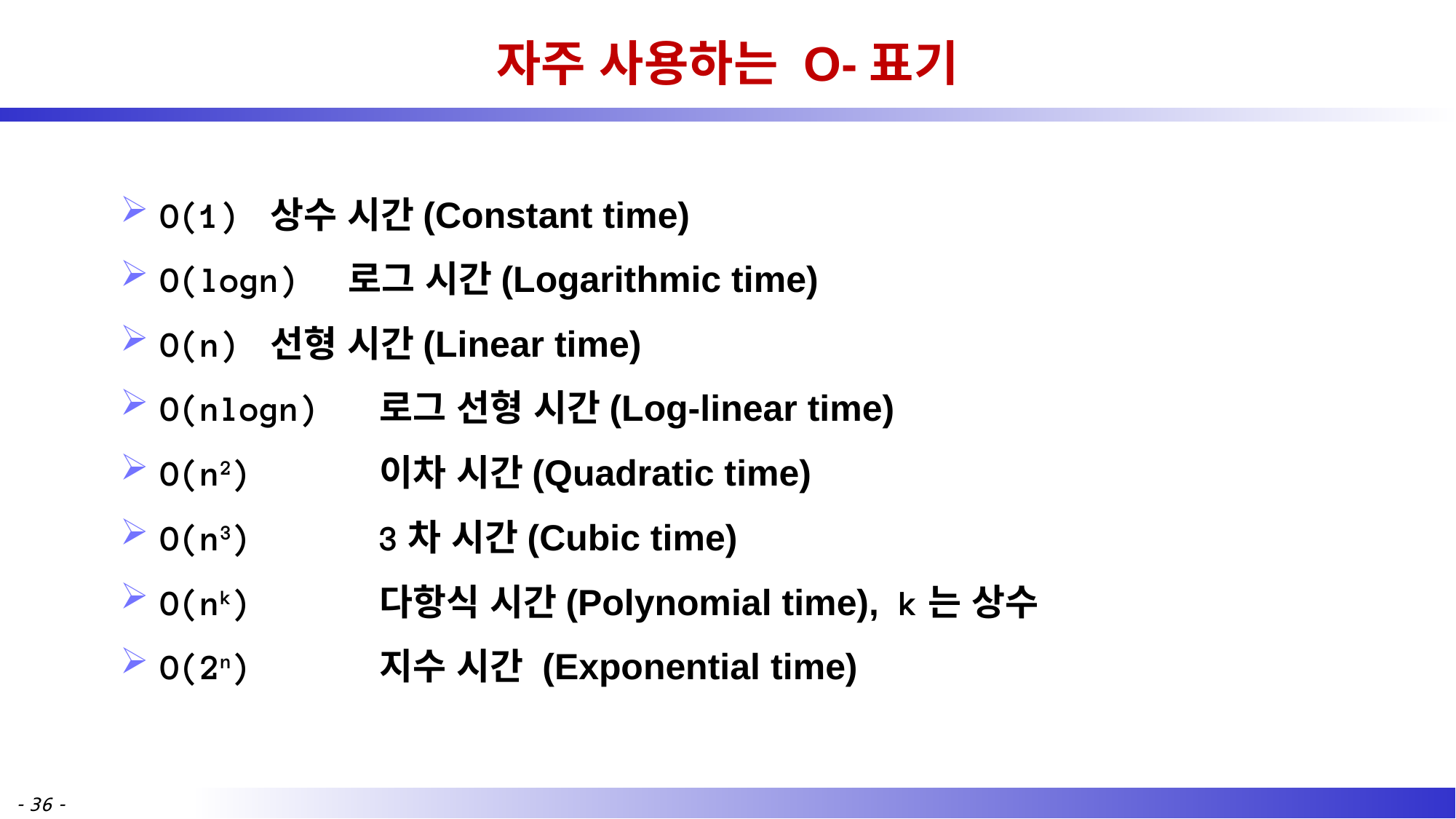

# 자주 사용하는 O-표기
O(1) 	상수 시간(Constant time)
O(logn)  로그 시간(Logarithmic time)
O(n) 	선형 시간(Linear time)
O(nlogn)	로그 선형 시간(Log-linear time)
O(n2) 	이차 시간(Quadratic time)
O(n3) 	3차 시간(Cubic time)
O(nk) 	다항식 시간(Polynomial time), k는 상수
O(2n) 	지수 시간 (Exponential time)
- 36 -